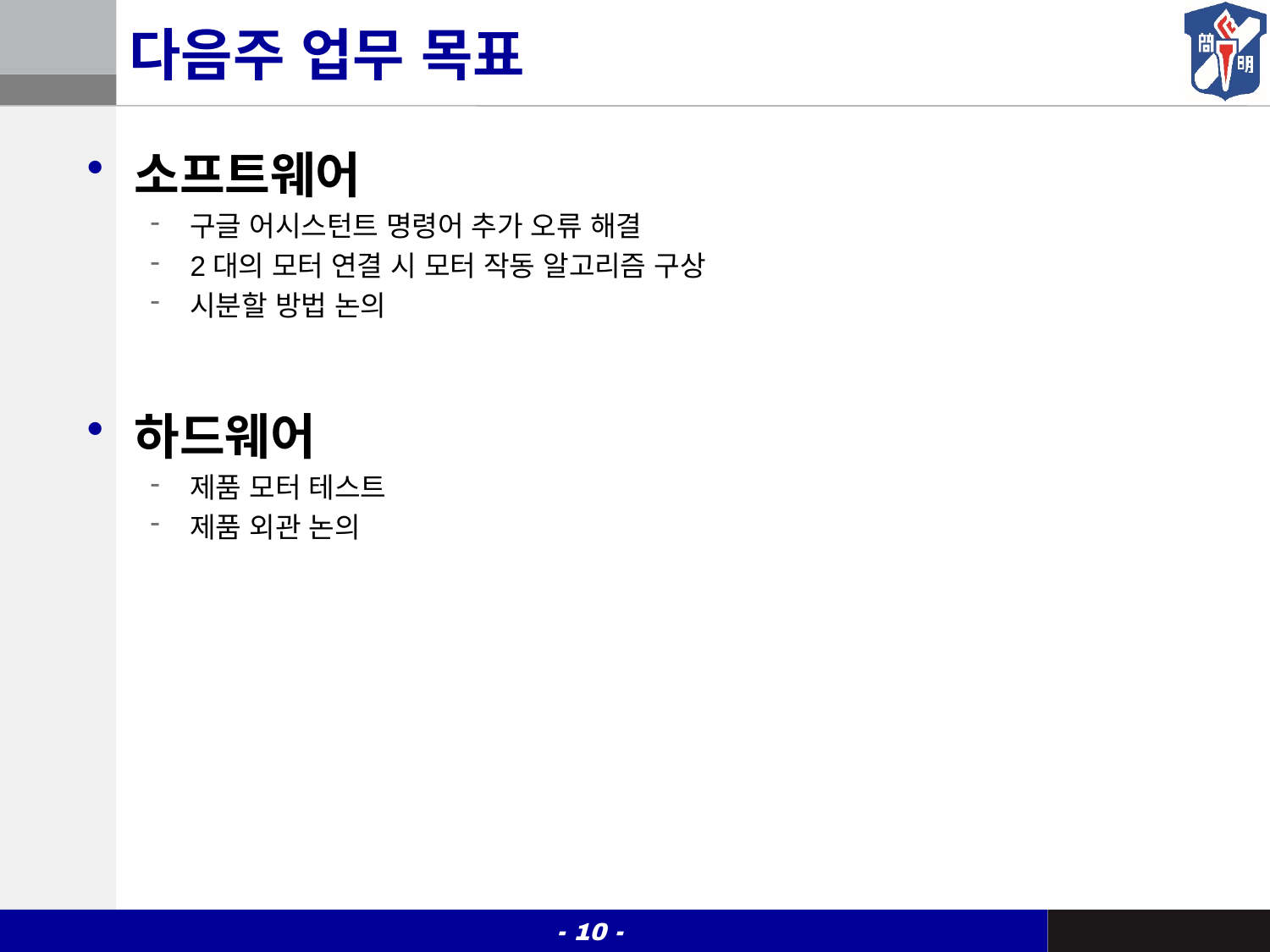

# 다음주 업무 목표

소프트웨어
구글 어시스턴트 명령어 추가 오류 해결
2대의 모터 연결 시 모터 작동 알고리즘 구상
시분할 방법 논의

하드웨어
제품 모터 테스트
제품 외관 논의